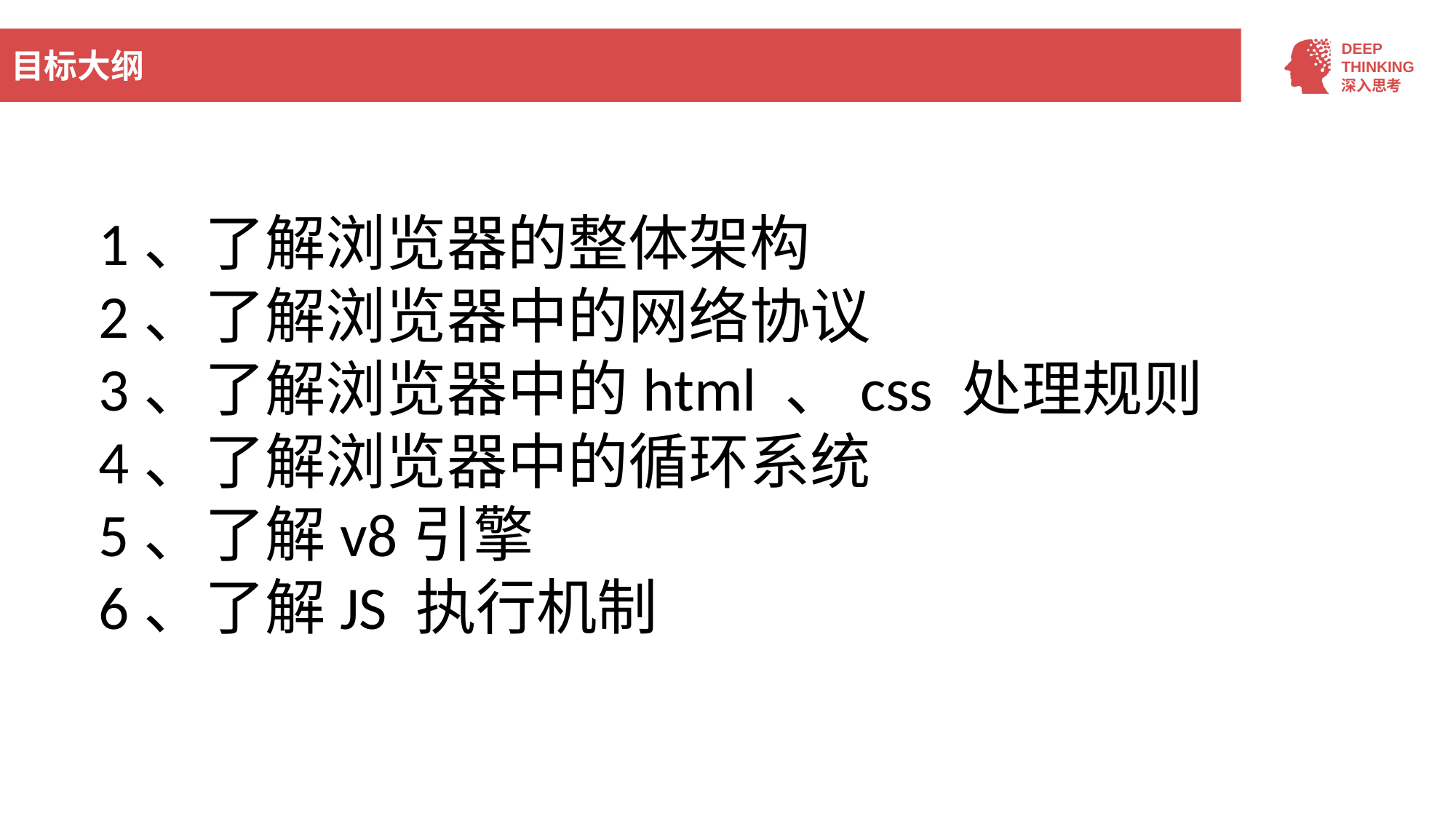

# 目标大纲
1、了解浏览器的整体架构
2、了解浏览器中的网络协议
3、了解浏览器中的html 、css 处理规则
4、了解浏览器中的循环系统
5、了解v8引擎
6、了解JS 执行机制